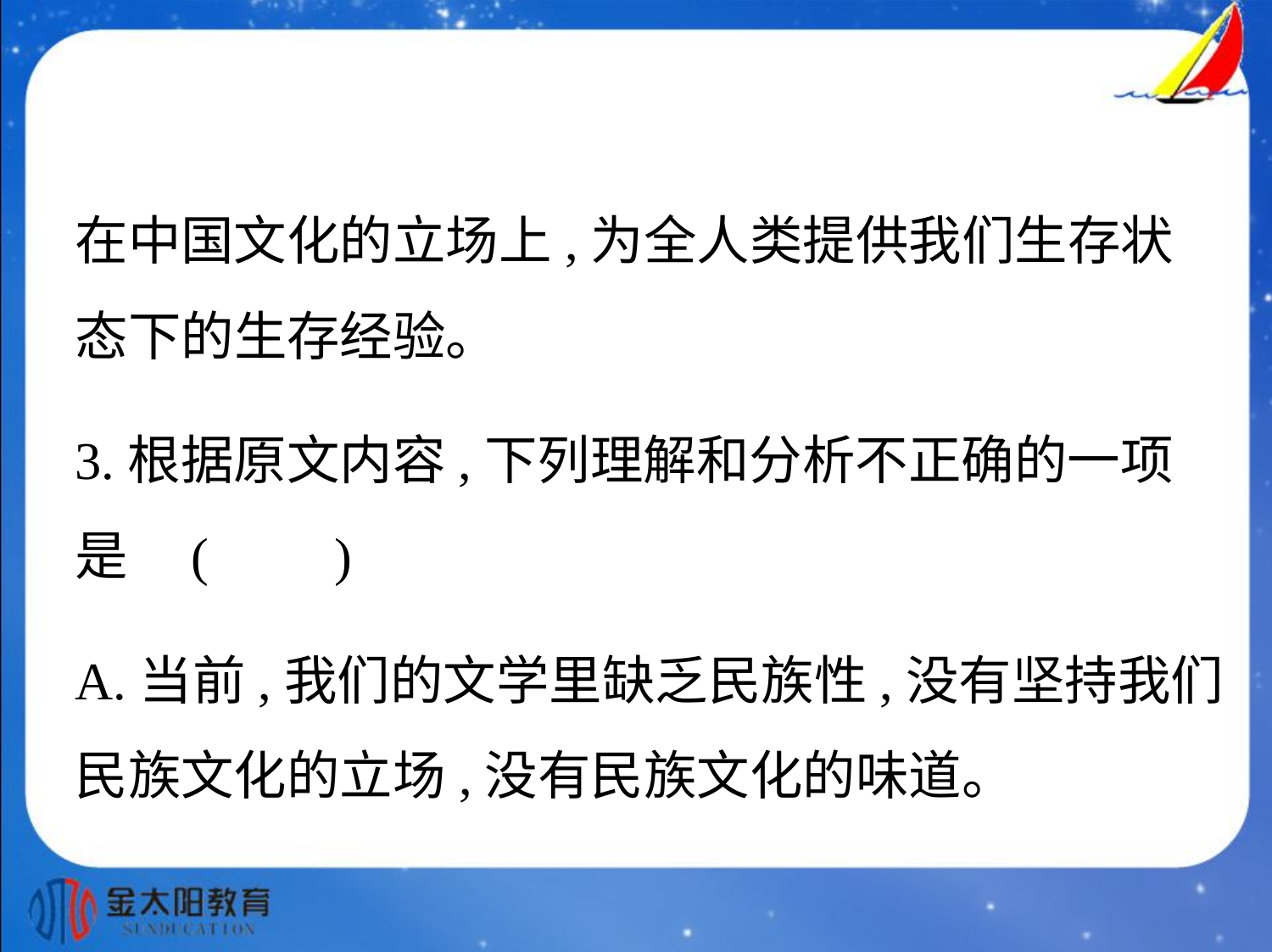

在中国文化的立场上,为全人类提供我们生存状
态下的生存经验。
3.根据原文内容,下列理解和分析不正确的一项
是 (　    )
A.当前,我们的文学里缺乏民族性,没有坚持我们
民族文化的立场,没有民族文化的味道。